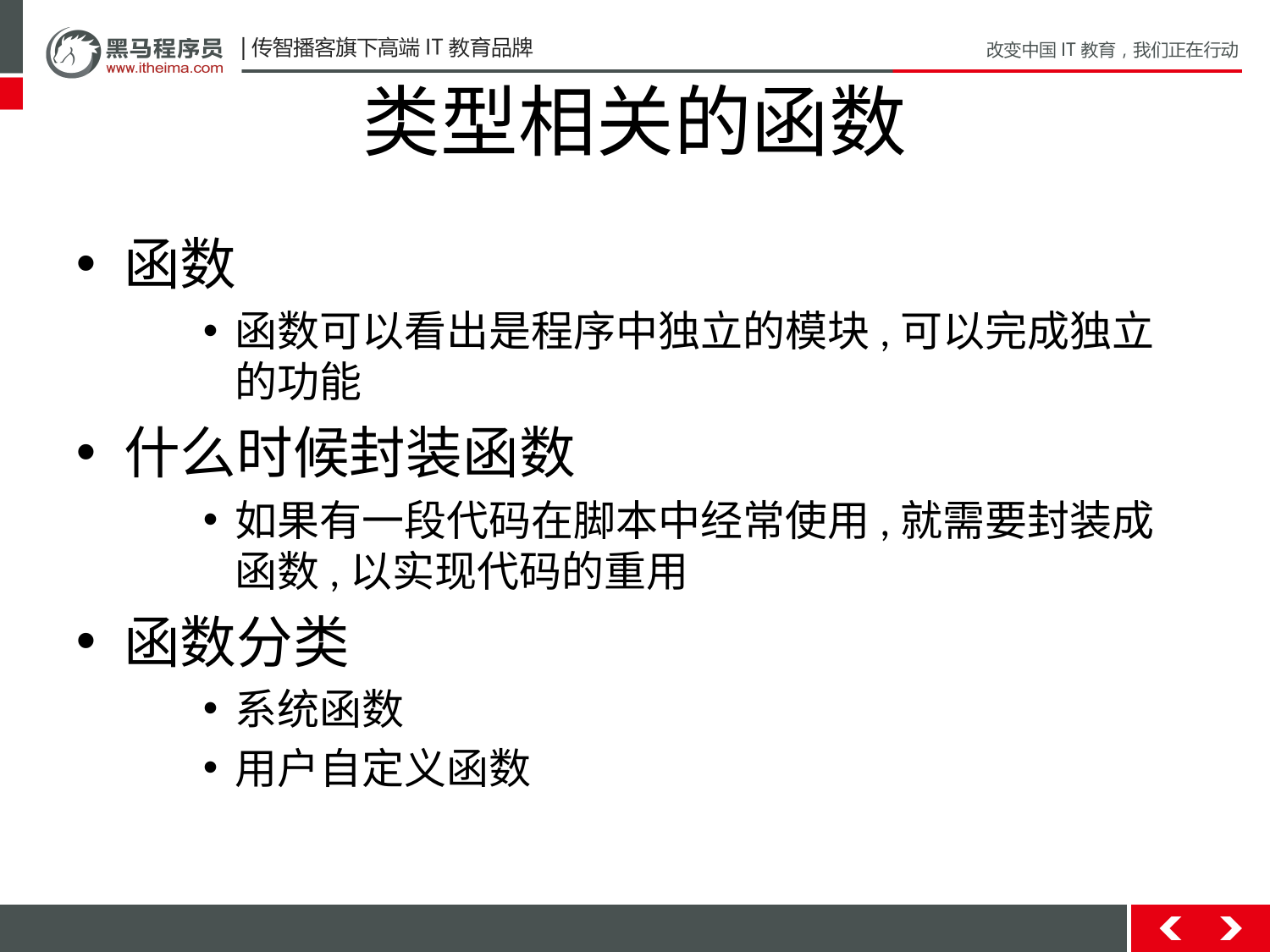

# 类型相关的函数
函数
函数可以看出是程序中独立的模块,可以完成独立的功能
什么时候封装函数
如果有一段代码在脚本中经常使用,就需要封装成函数,以实现代码的重用
函数分类
系统函数
用户自定义函数